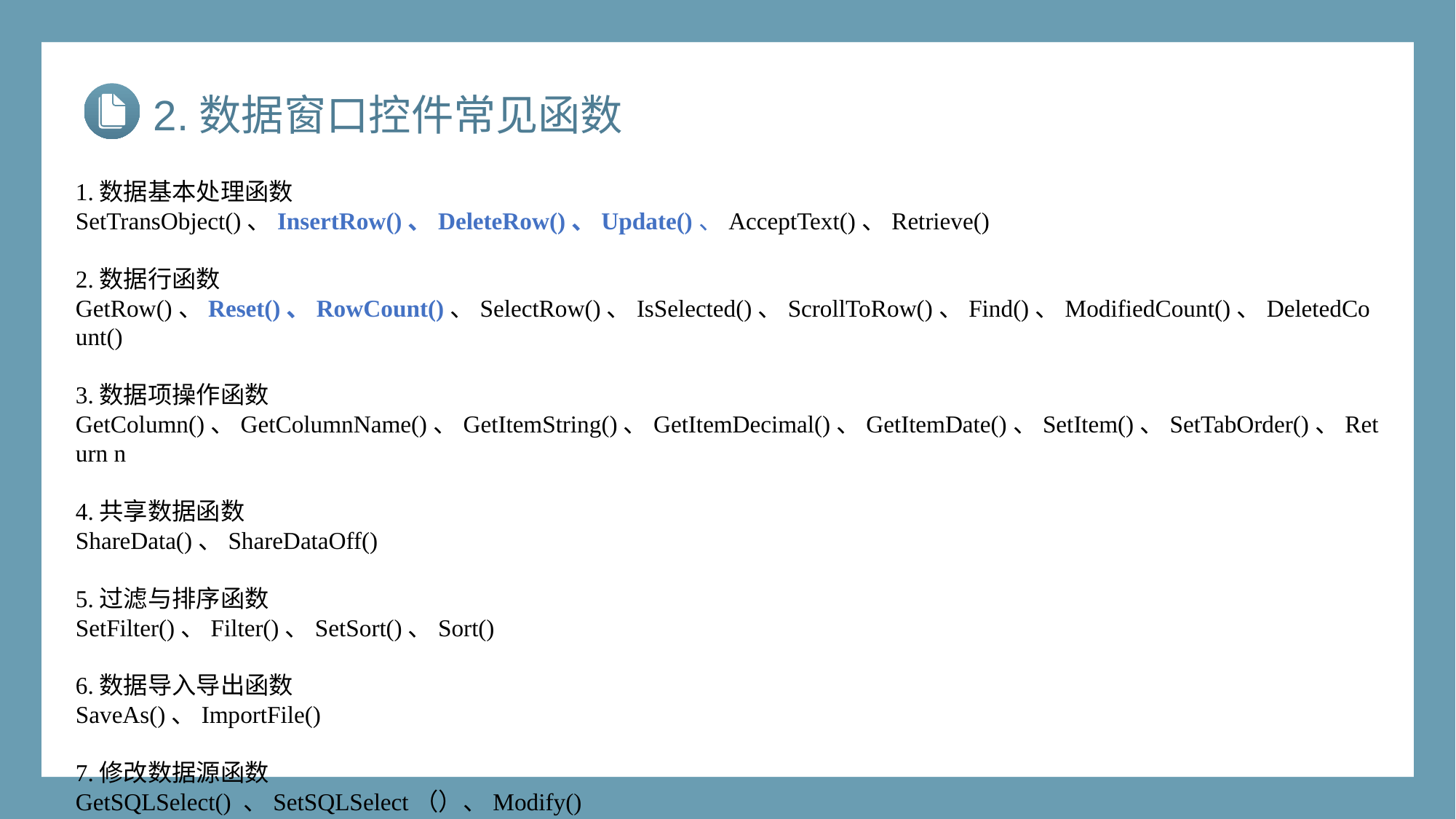

2.数据窗口控件常见函数
1.数据基本处理函数
SetTransObject()、InsertRow()、DeleteRow()、Update()、AcceptText()、Retrieve()

2.数据行函数
GetRow()、Reset()、RowCount()、SelectRow()、IsSelected()、ScrollToRow()、Find()、ModifiedCount()、DeletedCount()

3.数据项操作函数
GetColumn()、GetColumnName()、GetItemString()、GetItemDecimal()、GetItemDate()、SetItem()、SetTabOrder()、Return n

4.共享数据函数
ShareData()、ShareDataOff()

5.过滤与排序函数
SetFilter()、Filter()、SetSort()、Sort()

6.数据导入导出函数
SaveAs()、ImportFile()

7.修改数据源函数
GetSQLSelect() 、SetSQLSelect（）、Modify()